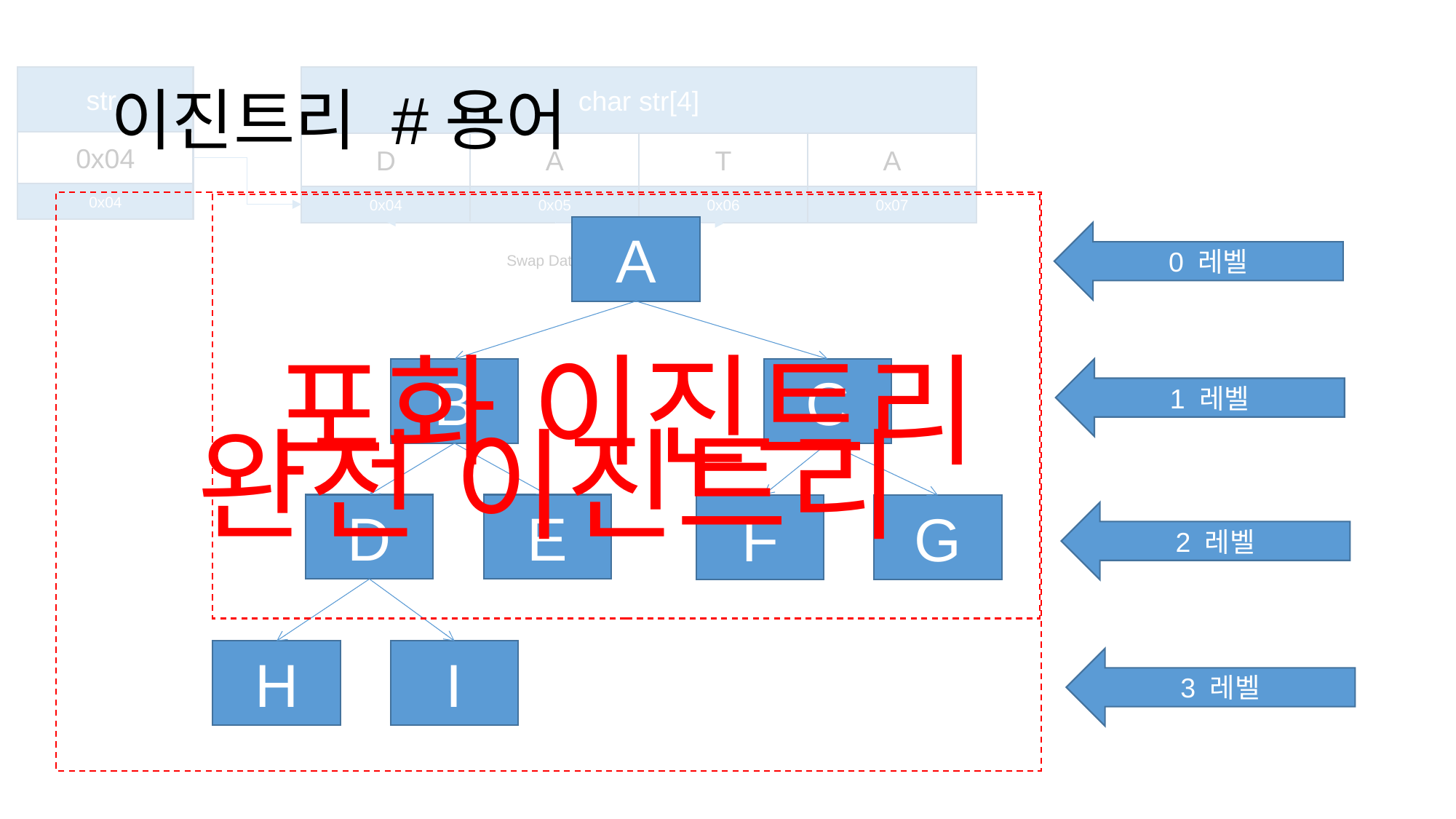

# 이진트리 #용어

str
0x04
0x04
char str[4]
D
0x04
A
0x05
T
0x06
A
0x07
Swap Data
완전 이진트리
포화 이진트리
A
0 레벨

C
1 레벨
B
D
E
F
G
2 레벨
H
I
3 레벨